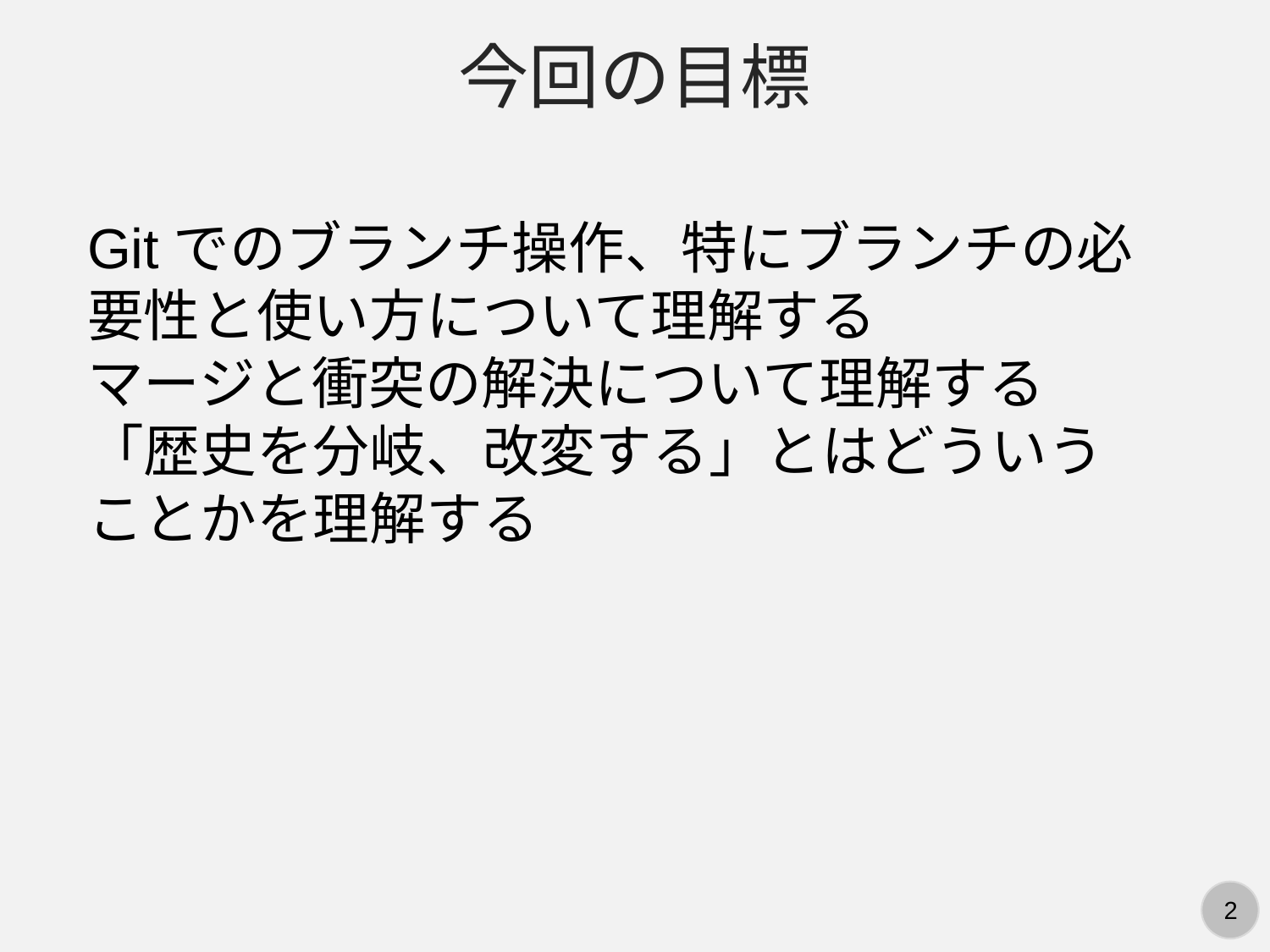

今回の目標
Gitでのブランチ操作、特にブランチの必要性と使い方について理解する
マージと衝突の解決について理解する
「歴史を分岐、改変する」とはどういうことかを理解する